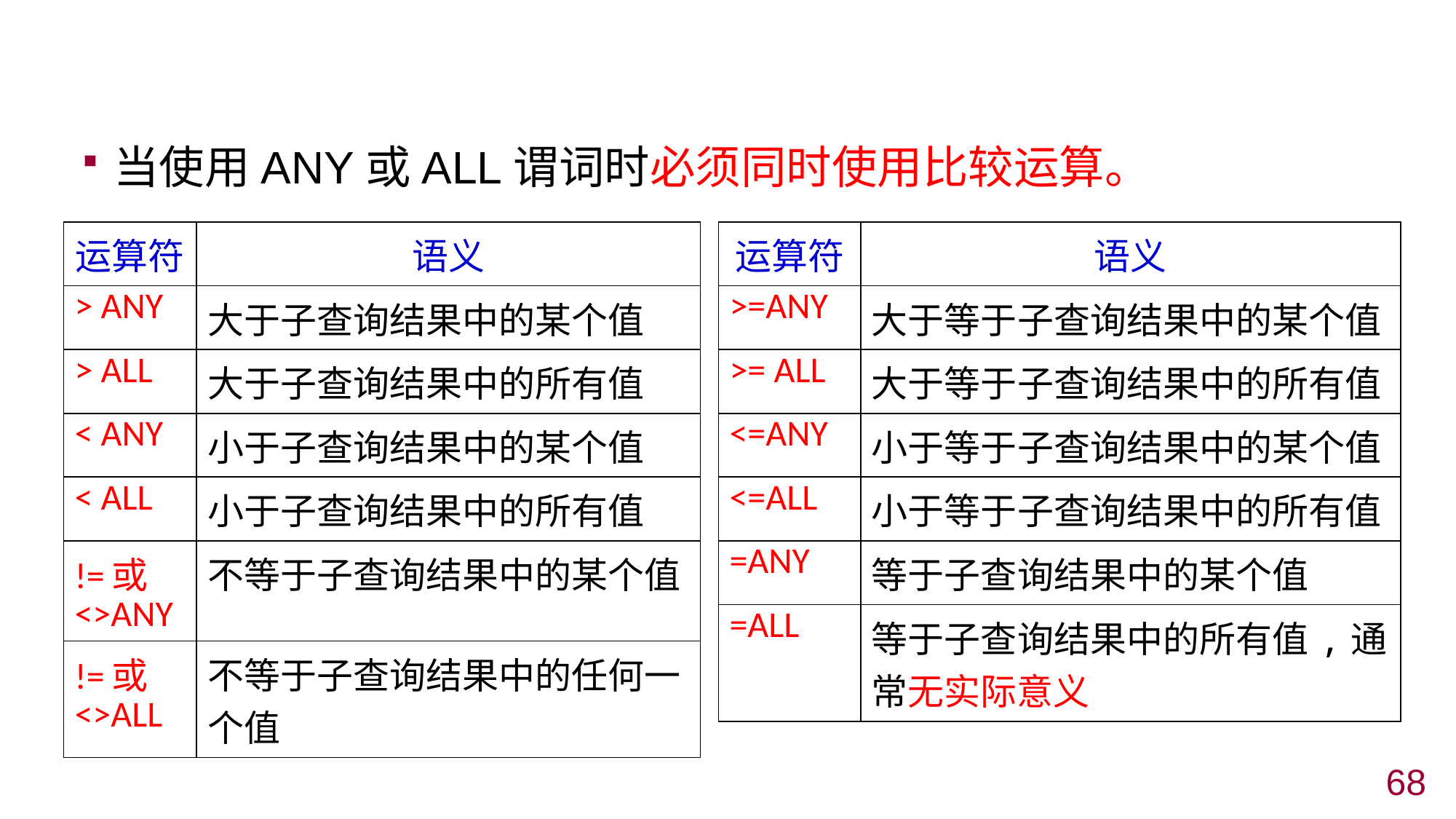

#
当使用ANY或ALL谓词时必须同时使用比较运算。

| 运算符 | 语义 |
| --- | --- |
| > ANY | 大于子查询结果中的某个值 |
| > ALL | 大于子查询结果中的所有值 |
| < ANY | 小于子查询结果中的某个值 |
| < ALL | 小于子查询结果中的所有值 |
| !=或<>ANY | 不等于子查询结果中的某个值 |
| !=或<>ALL | 不等于子查询结果中的任何一个值 |
| 运算符 | 语义 |
| --- | --- |
| >=ANY | 大于等于子查询结果中的某个值 |
| >= ALL | 大于等于子查询结果中的所有值 |
| <=ANY | 小于等于子查询结果中的某个值 |
| <=ALL | 小于等于子查询结果中的所有值 |
| =ANY | 等于子查询结果中的某个值 |
| =ALL | 等于子查询结果中的所有值,通常无实际意义 |
68